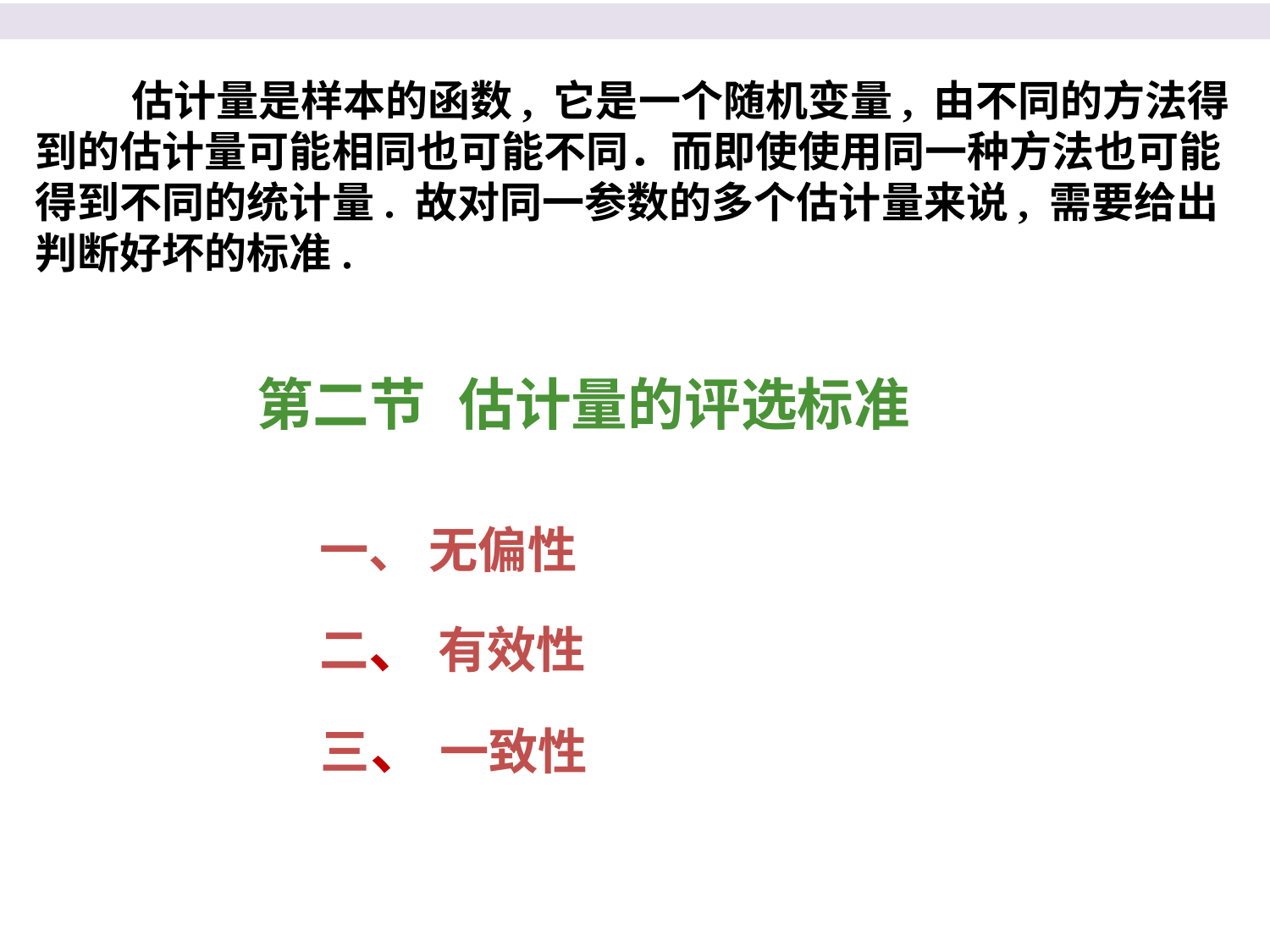

估计量是样本的函数, 它是一个随机变量, 由不同的方法得到的估计量可能相同也可能不同．而即使使用同一种方法也可能得到不同的统计量. 故对同一参数的多个估计量来说, 需要给出判断好坏的标准.
第二节  估计量的评选标准
一、 无偏性
二、 有效性
三、 一致性